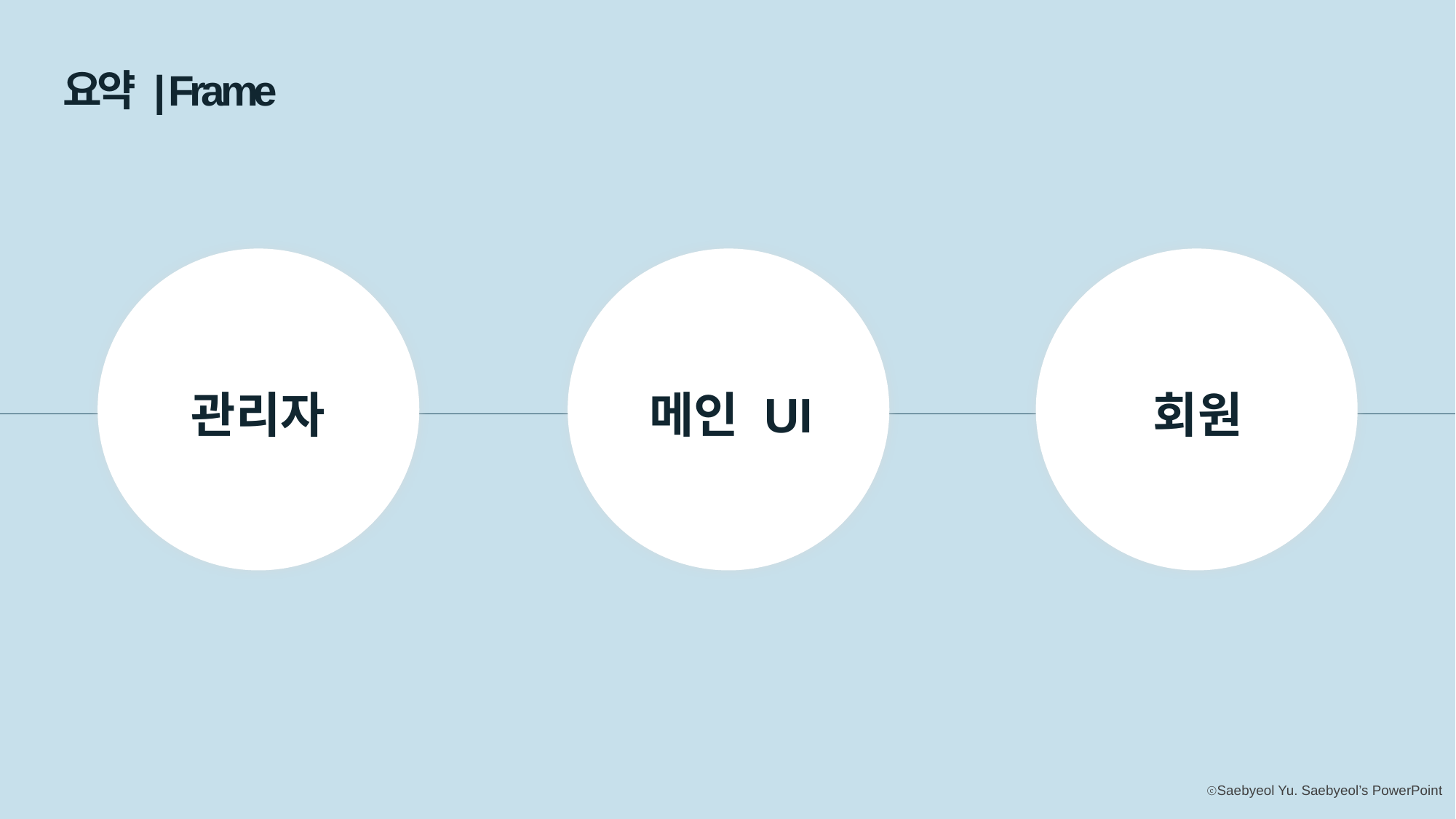

요약 | Frame

관리자
메인 UI
회원